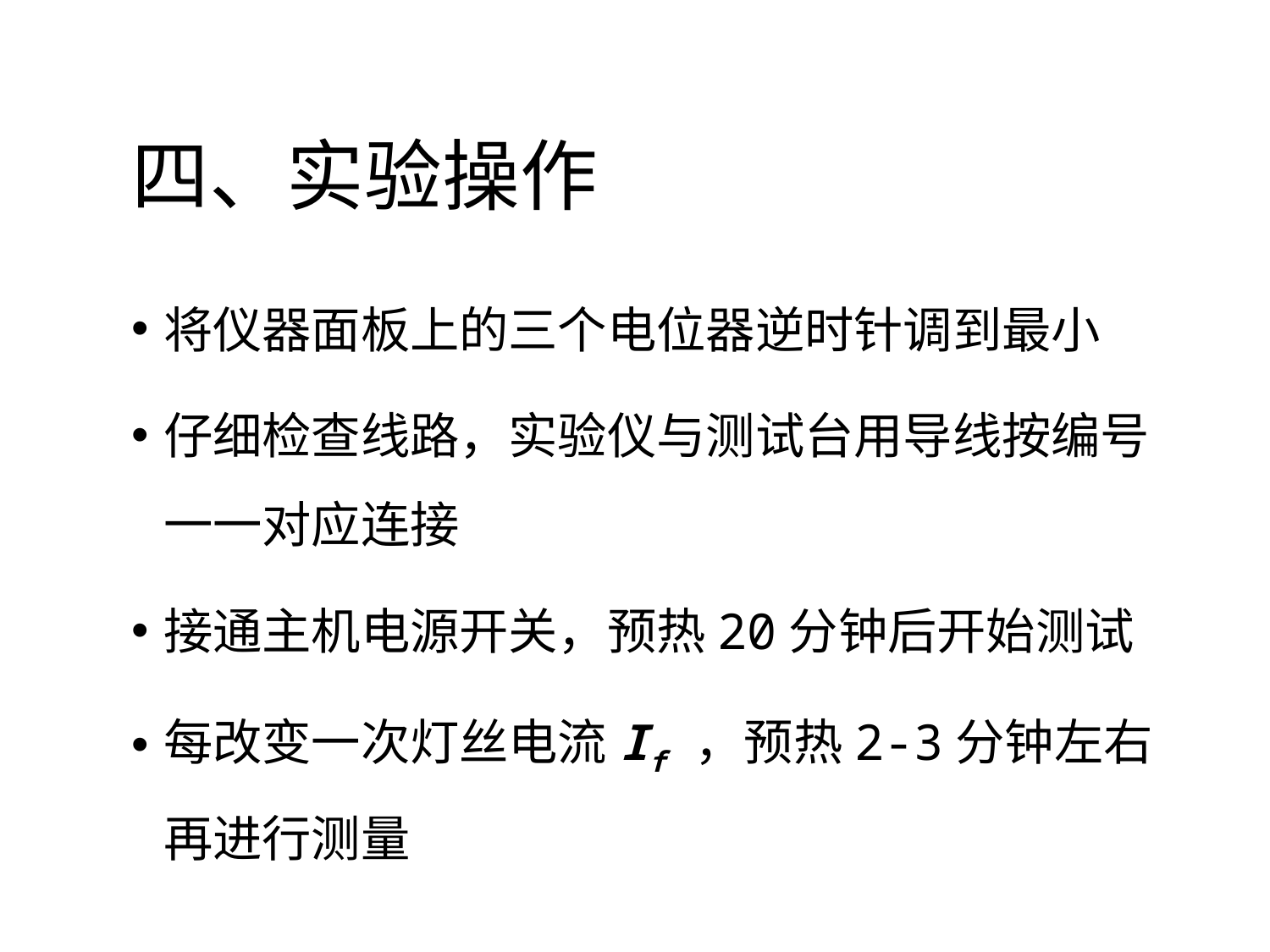

# 四、实验操作
将仪器面板上的三个电位器逆时针调到最小
仔细检查线路，实验仪与测试台用导线按编号一一对应连接
接通主机电源开关，预热20分钟后开始测试
每改变一次灯丝电流If ，预热2-3分钟左右再进行测量